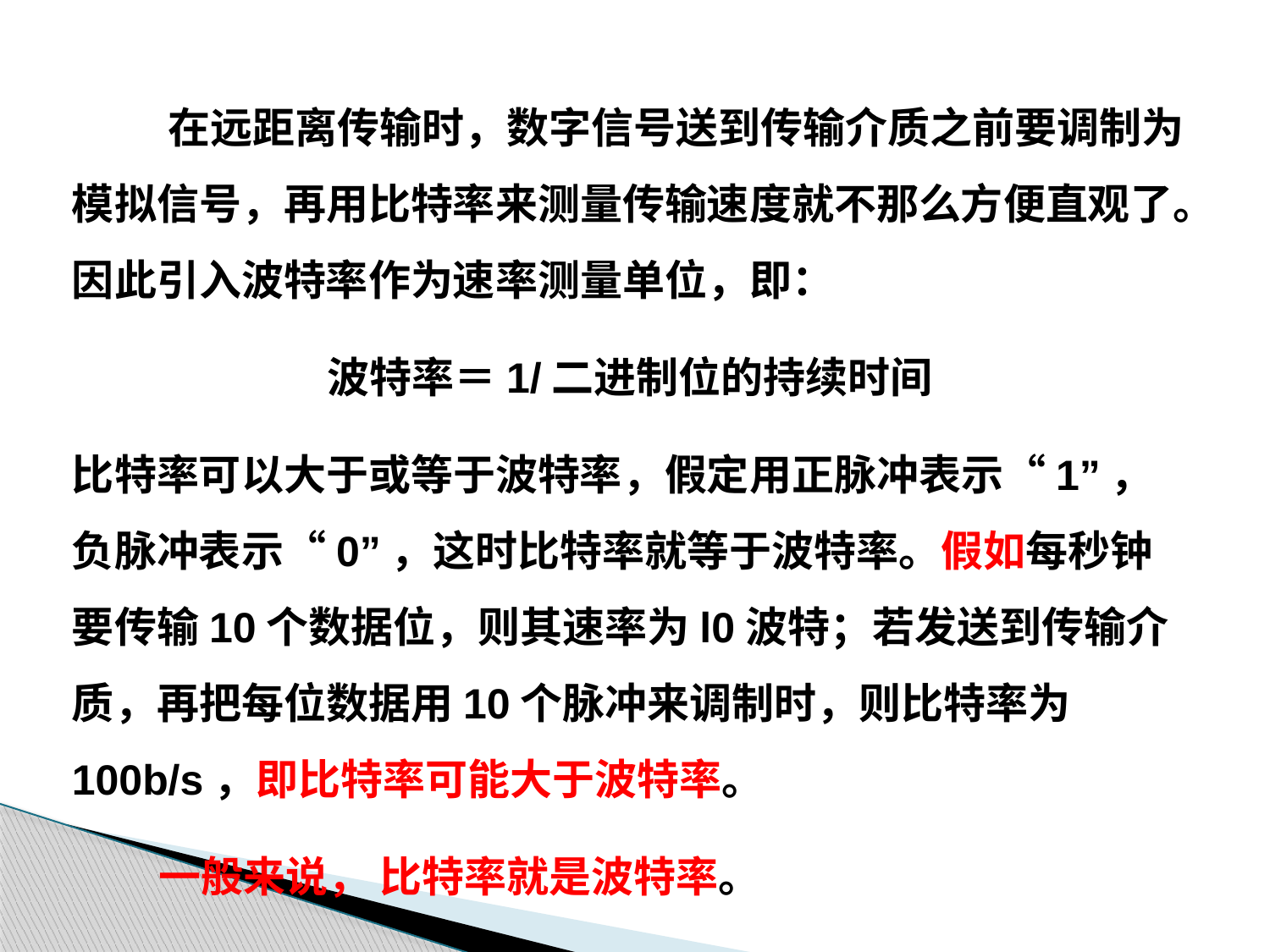

在远距离传输时，数字信号送到传输介质之前要调制为模拟信号，再用比特率来测量传输速度就不那么方便直观了。因此引入波特率作为速率测量单位，即：
波特率＝1/二进制位的持续时间
比特率可以大于或等于波特率，假定用正脉冲表示“1”，负脉冲表示“0”，这时比特率就等于波特率。假如每秒钟要传输10个数据位，则其速率为l0波特；若发送到传输介质，再把每位数据用10个脉冲来调制时，则比特率为100b/s，即比特率可能大于波特率。
        一般来说， 比特率就是波特率。